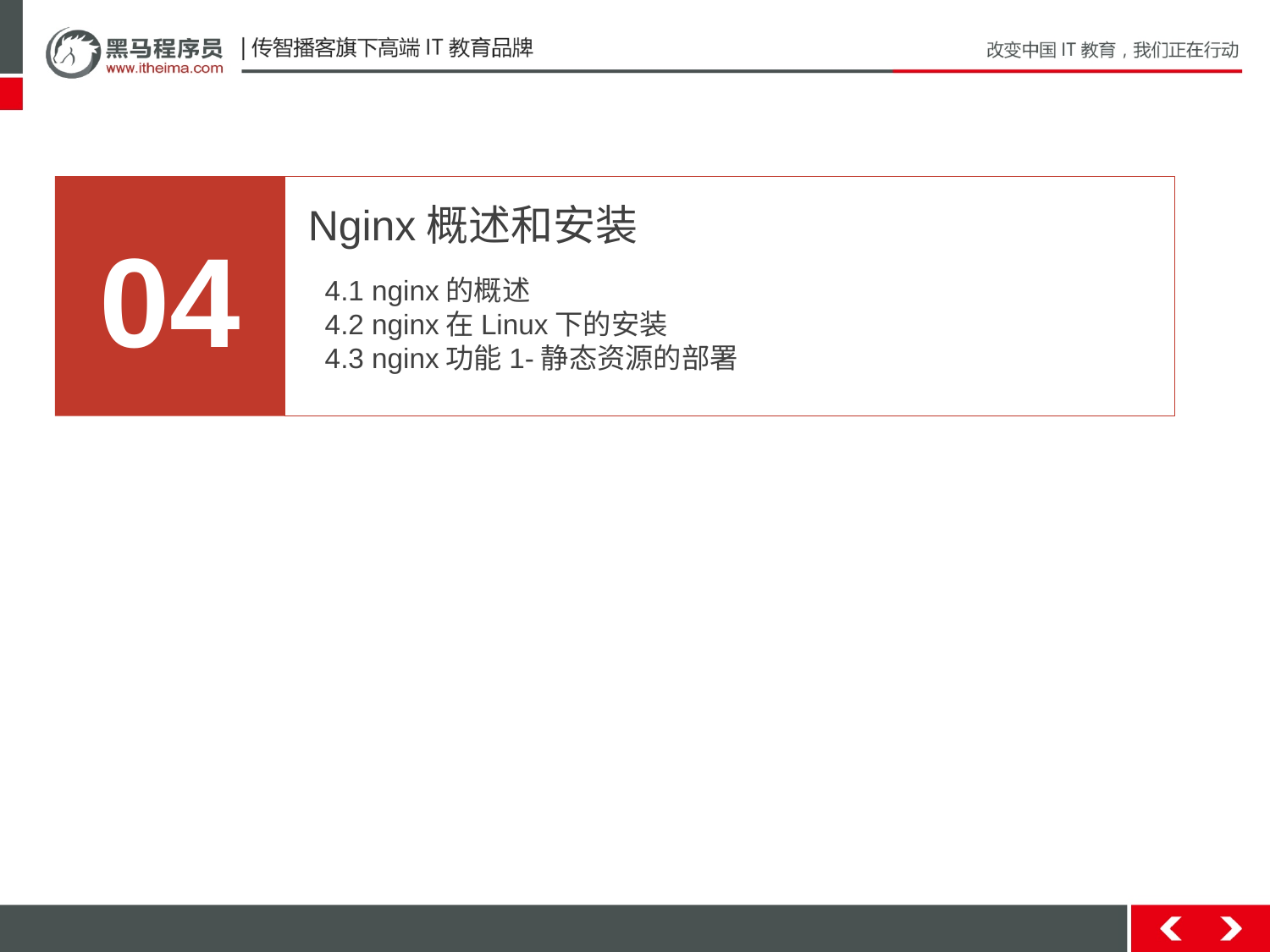

04

Nginx概述和安装
4.1 nginx的概述
4.2 nginx在Linux下的安装
4.3 nginx功能1-静态资源的部署